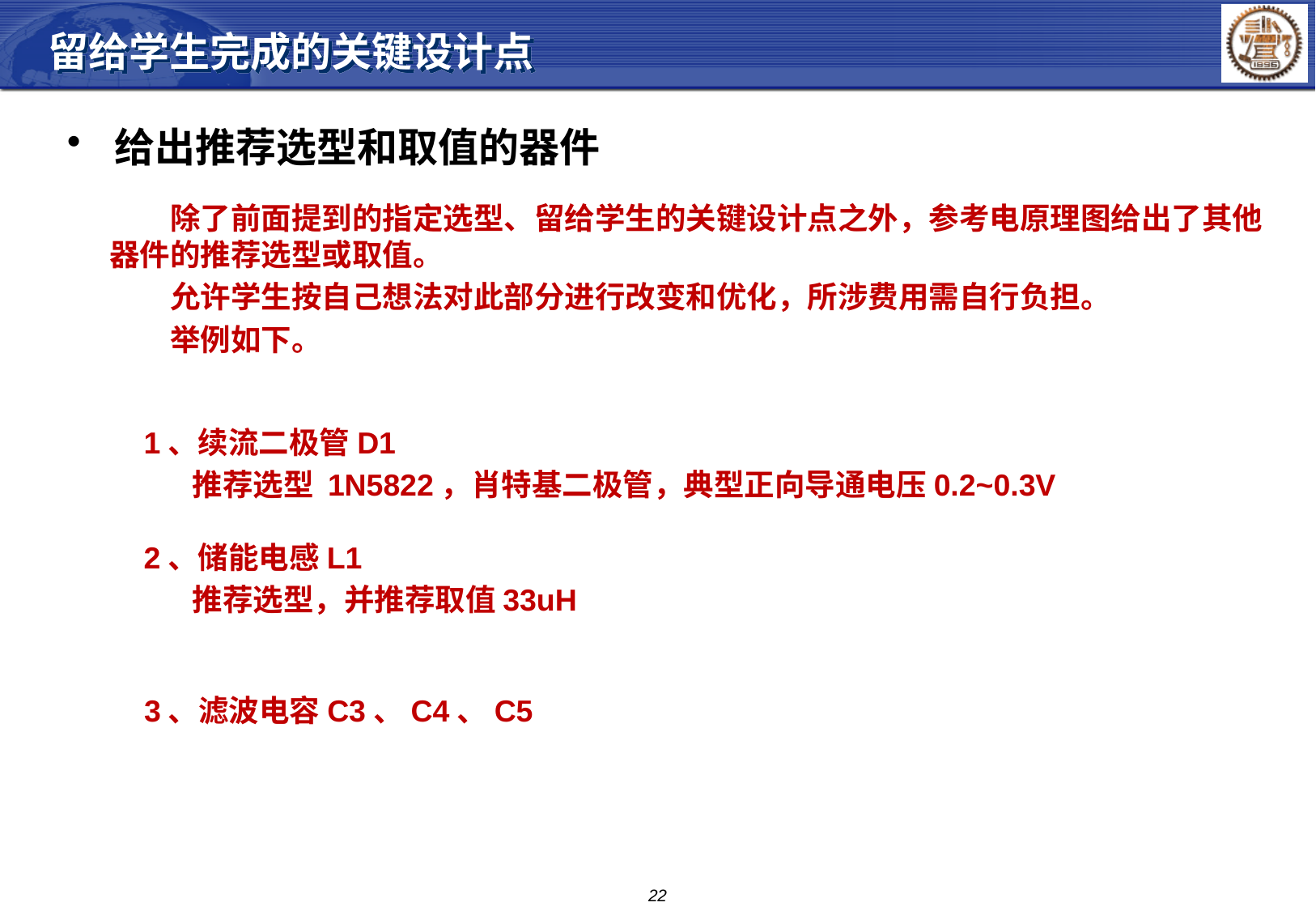

留给学生完成的关键设计点
 给出推荐选型和取值的器件
除了前面提到的指定选型、留给学生的关键设计点之外，参考电原理图给出了其他器件的推荐选型或取值。
允许学生按自己想法对此部分进行改变和优化，所涉费用需自行负担。
举例如下。
1、续流二极管D1
      推荐选型 1N5822，肖特基二极管，典型正向导通电压0.2~0.3V
2、储能电感L1
      推荐选型，并推荐取值33uH
3、滤波电容C3、C4、C5
22